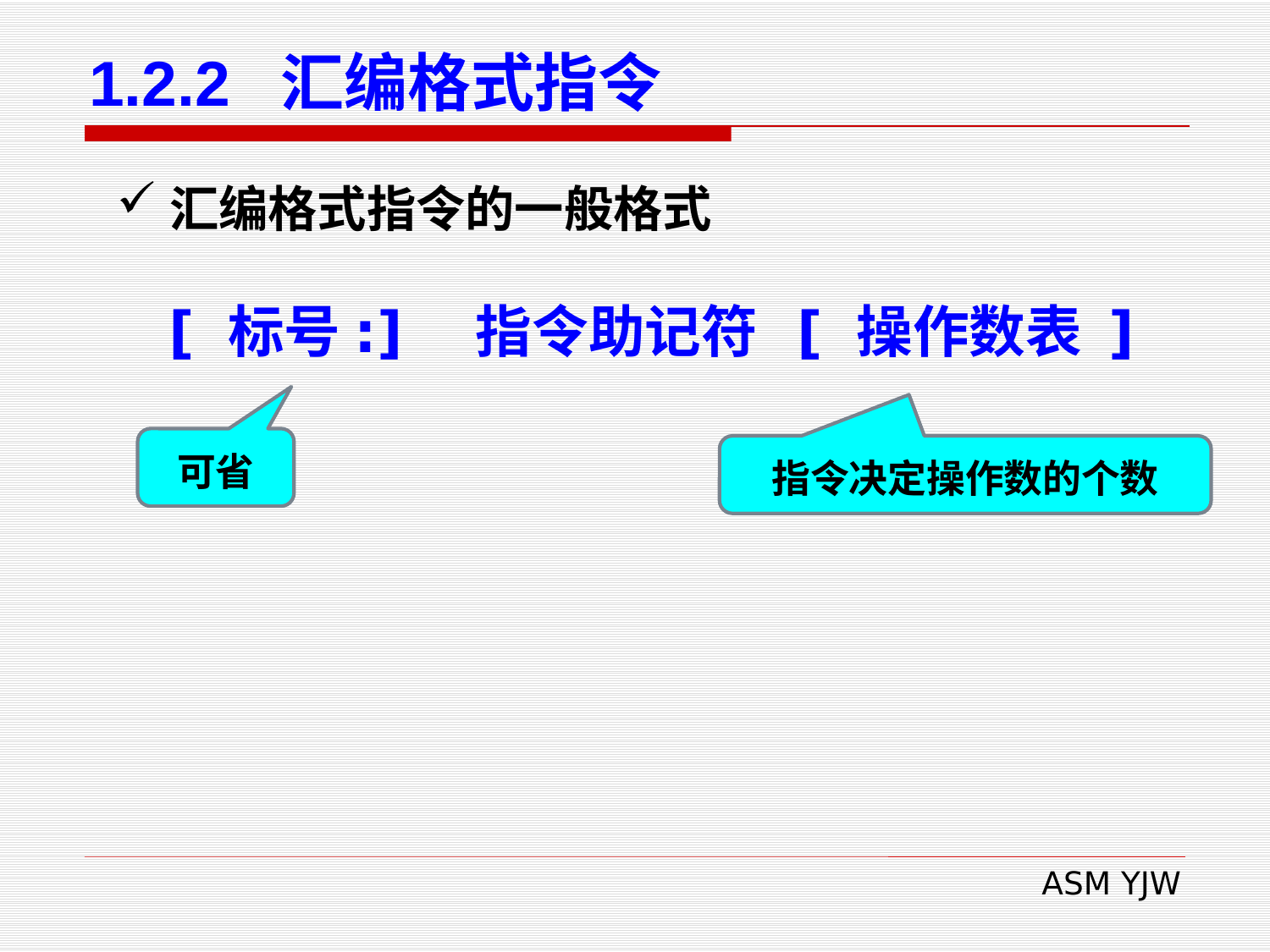

# 1.2.2  汇编格式指令
汇编格式指令的一般格式

        [ 标号:]   指令助记符  [ 操作数表 ]
可省
指令决定操作数的个数